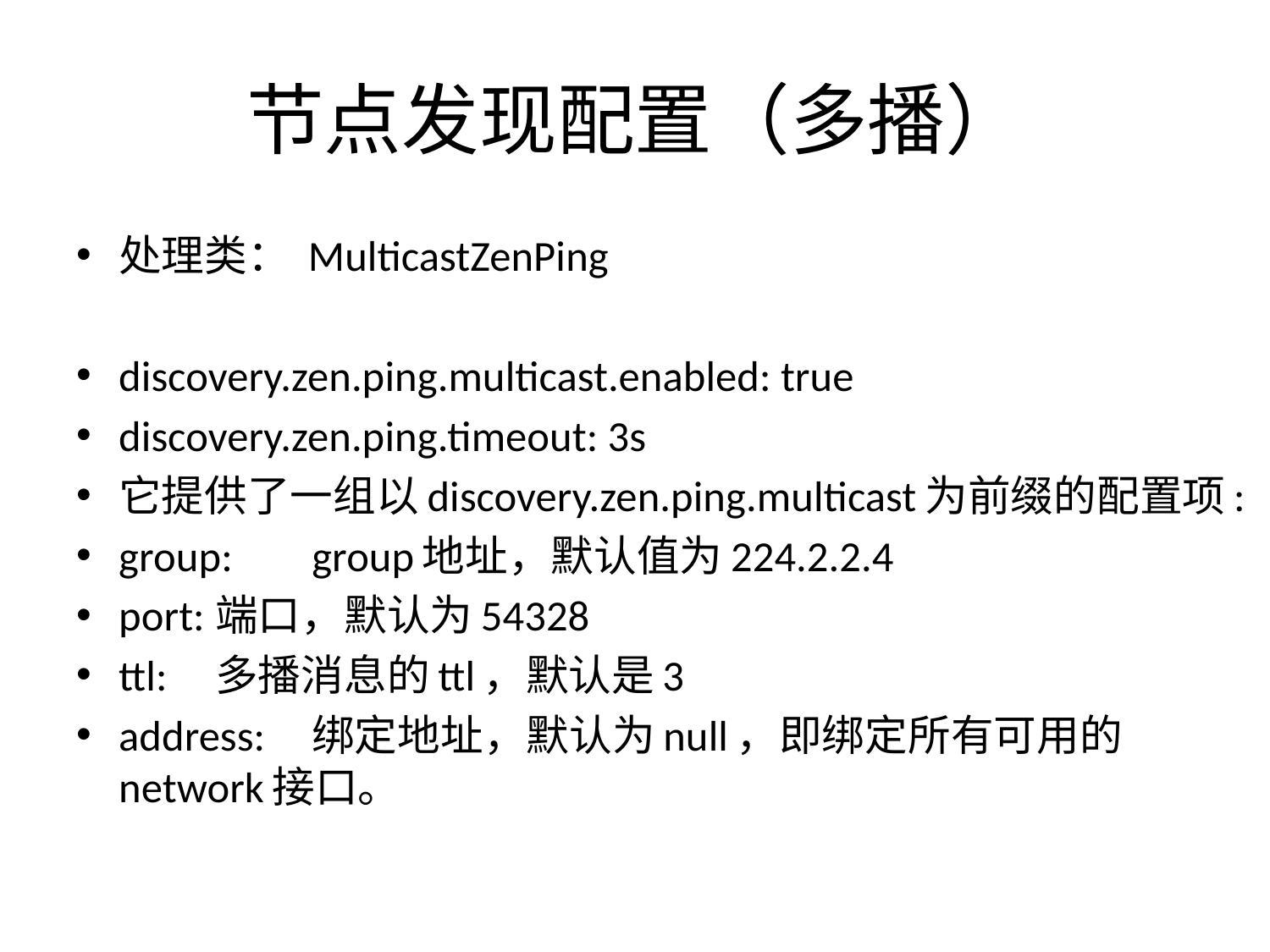

# 节点发现配置（多播）
处理类： MulticastZenPing

discovery.zen.ping.multicast.enabled: true
discovery.zen.ping.timeout: 3s
它提供了一组以discovery.zen.ping.multicast为前缀的配置项:
group:	group地址，默认值为224.2.2.4
port:	端口，默认为54328
ttl:	多播消息的ttl，默认是3
address:	绑定地址，默认为null，即绑定所有可用的network接口。